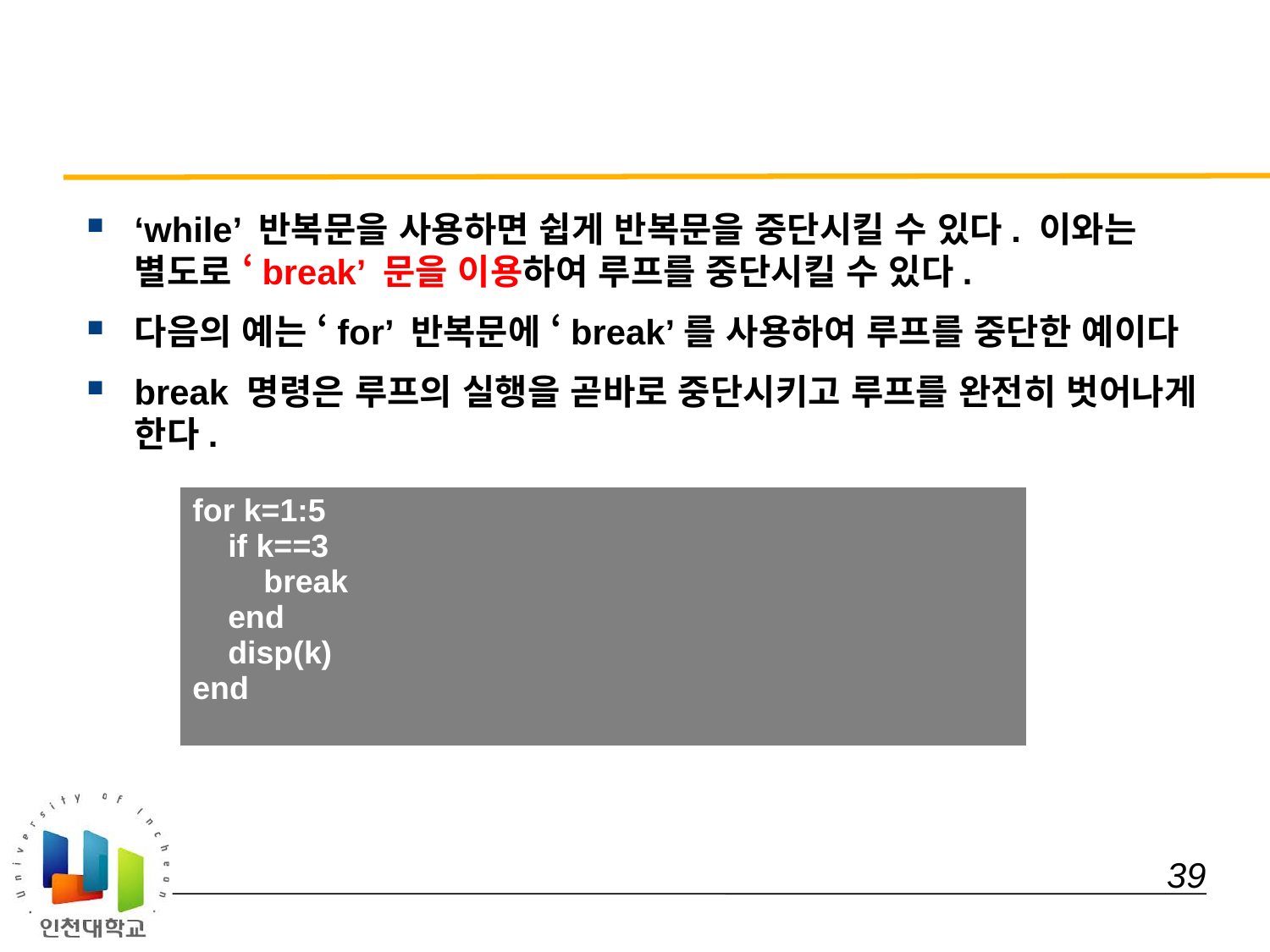

#
‘while’ 반복문을 사용하면 쉽게 반복문을 중단시킬 수 있다. 이와는 별도로 ‘break’ 문을 이용하여 루프를 중단시킬 수 있다.
다음의 예는 ‘for’ 반복문에 ‘break’를 사용하여 루프를 중단한 예이다
break 명령은 루프의 실행을 곧바로 중단시키고 루프를 완전히 벗어나게 한다.

| for k=1:5 if k==3 break end disp(k) end |
| --- |
 39